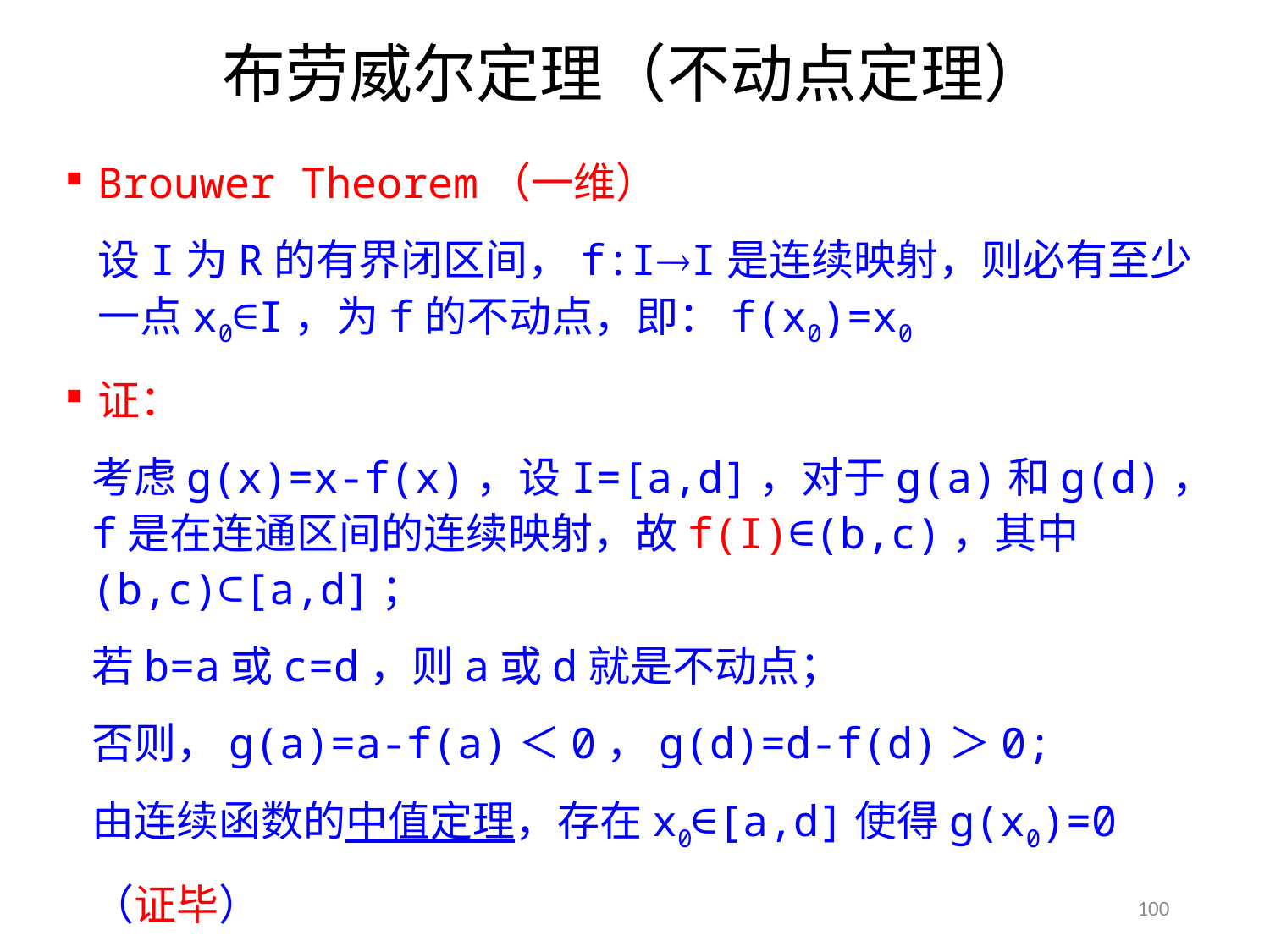

# 布劳威尔定理（不动点定理）
Brouwer Theorem（一维）
设I为R的有界闭区间，f:I→I是连续映射，则必有至少一点x0∈I，为f的不动点，即：f(x0)=x0
证：
考虑g(x)=x-f(x)，设I=[a,d]，对于g(a)和g(d)，f是在连通区间的连续映射，故f(I)∈(b,c)，其中(b,c)⊂[a,d]；
若b=a或c=d，则a或d就是不动点；
否则，g(a)=a-f(a)＜0，g(d)=d-f(d)＞0;
由连续函数的中值定理，存在x0∈[a,d]使得g(x0)=0
（证毕）
100